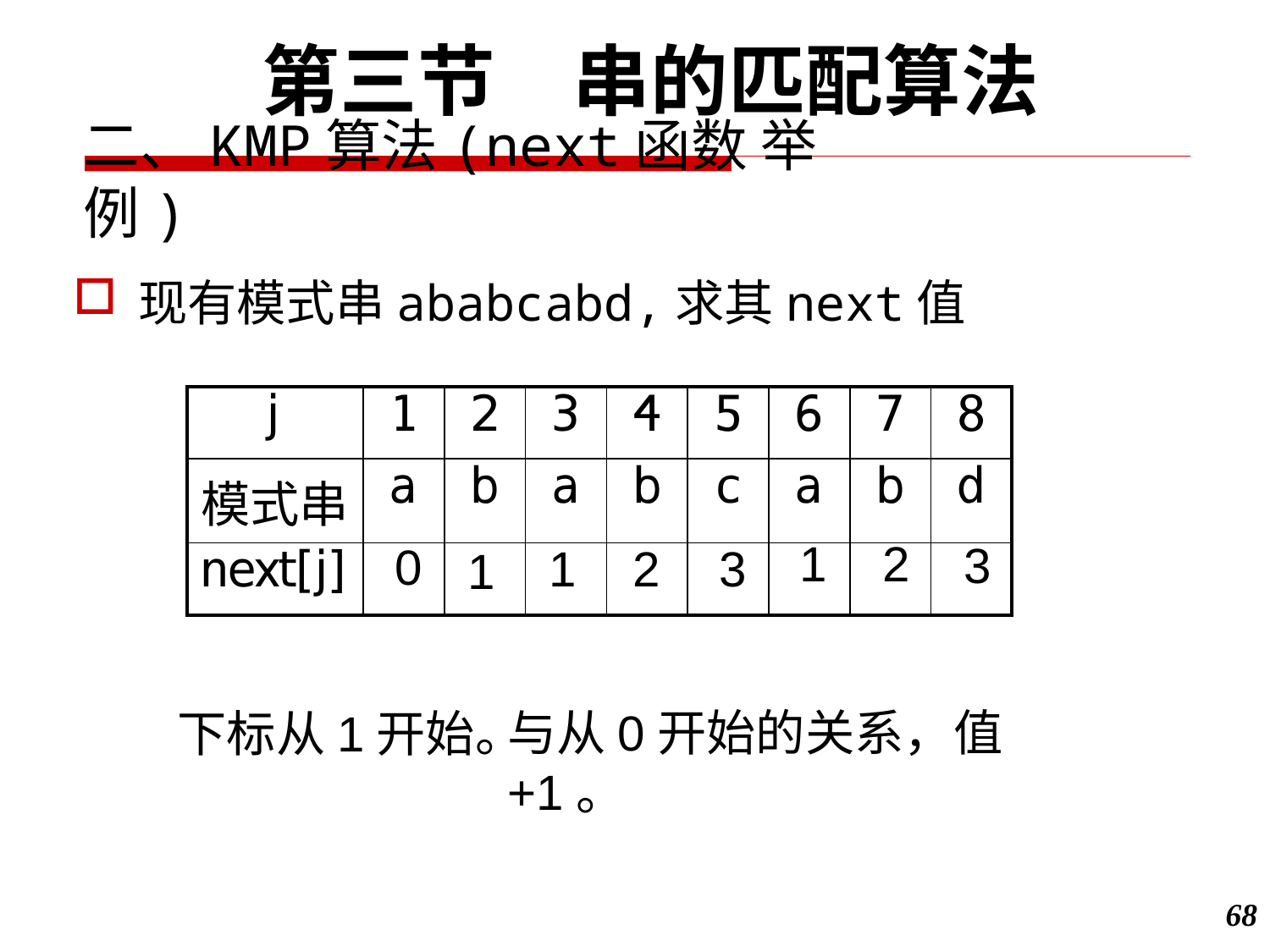

第三节　串的匹配算法
二、KMP算法(next函数 举例)
现有模式串ababcabd,求其next值
| j | 1 | 2 | 3 | 4 | 5 | 6 | 7 | 8 |
| --- | --- | --- | --- | --- | --- | --- | --- | --- |
| 模式串 | a | b | a | b | c | a | b | d |
| next[j] |  |  |  |  |  |  |  |  |
1
2
3
0
1
2
3
1
下标从1开始。
与从0开始的关系，值+1。
68